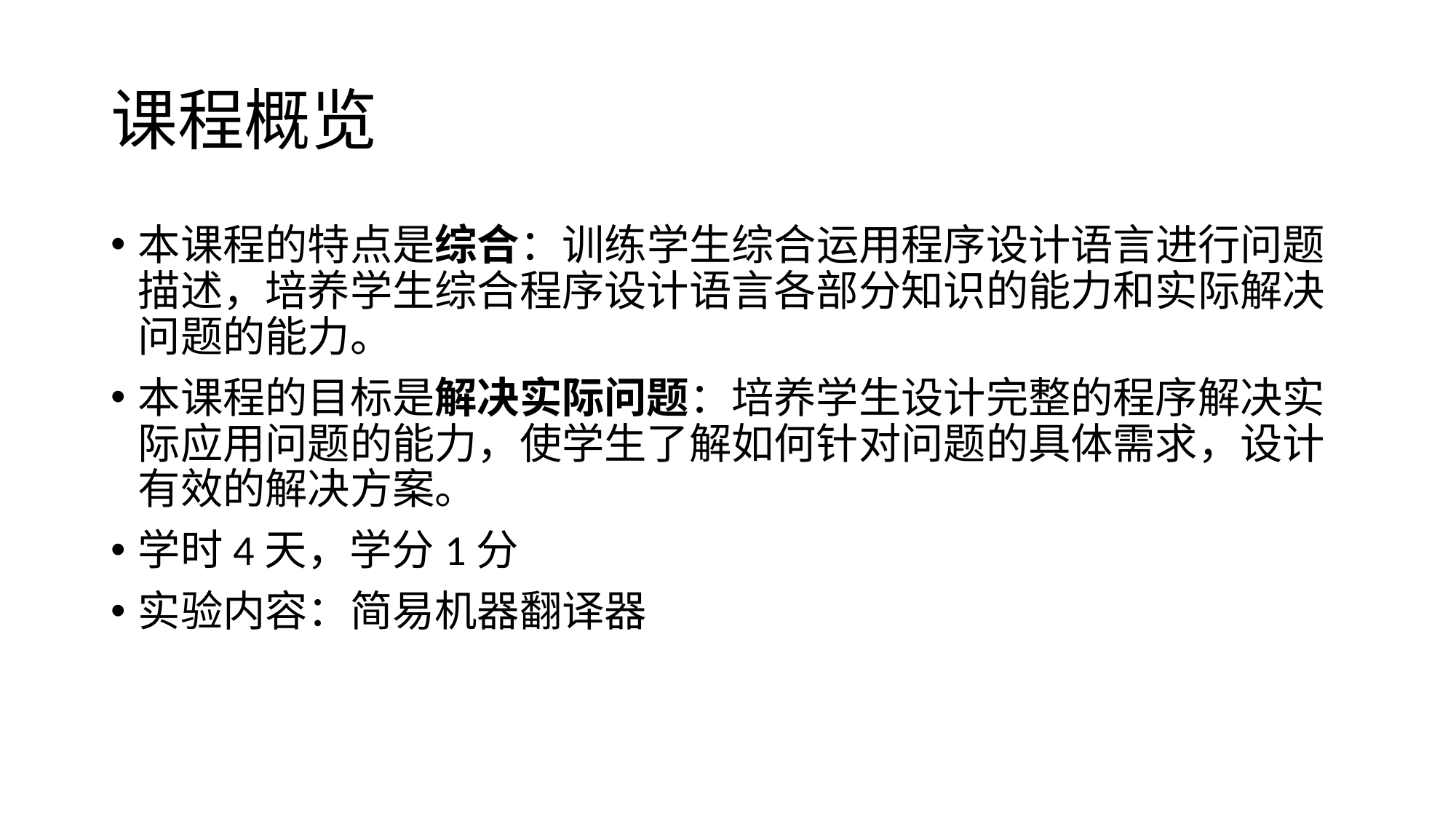

# 课程概览
本课程的特点是综合：训练学生综合运用程序设计语言进行问题描述，培养学生综合程序设计语言各部分知识的能力和实际解决问题的能力。
本课程的目标是解决实际问题：培养学生设计完整的程序解决实际应用问题的能力，使学生了解如何针对问题的具体需求，设计有效的解决方案。
学时4天，学分1分
实验内容：简易机器翻译器